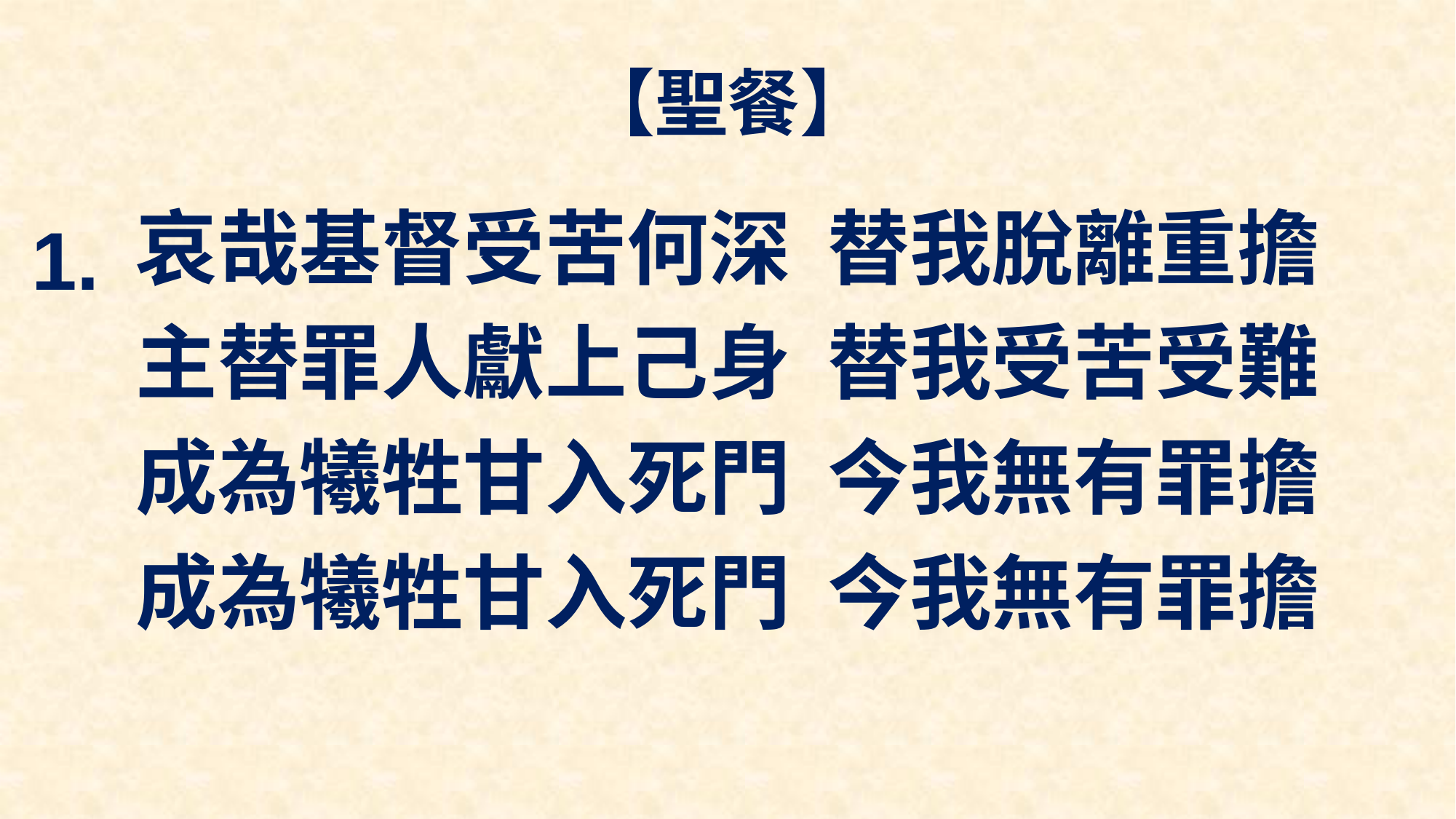

# 【聖餐】
哀哉基督受苦何深  替我脫離重擔
主替罪人獻上己身  替我受苦受難
成為犧牲甘入死門  今我無有罪擔
成為犧牲甘入死門  今我無有罪擔
1.